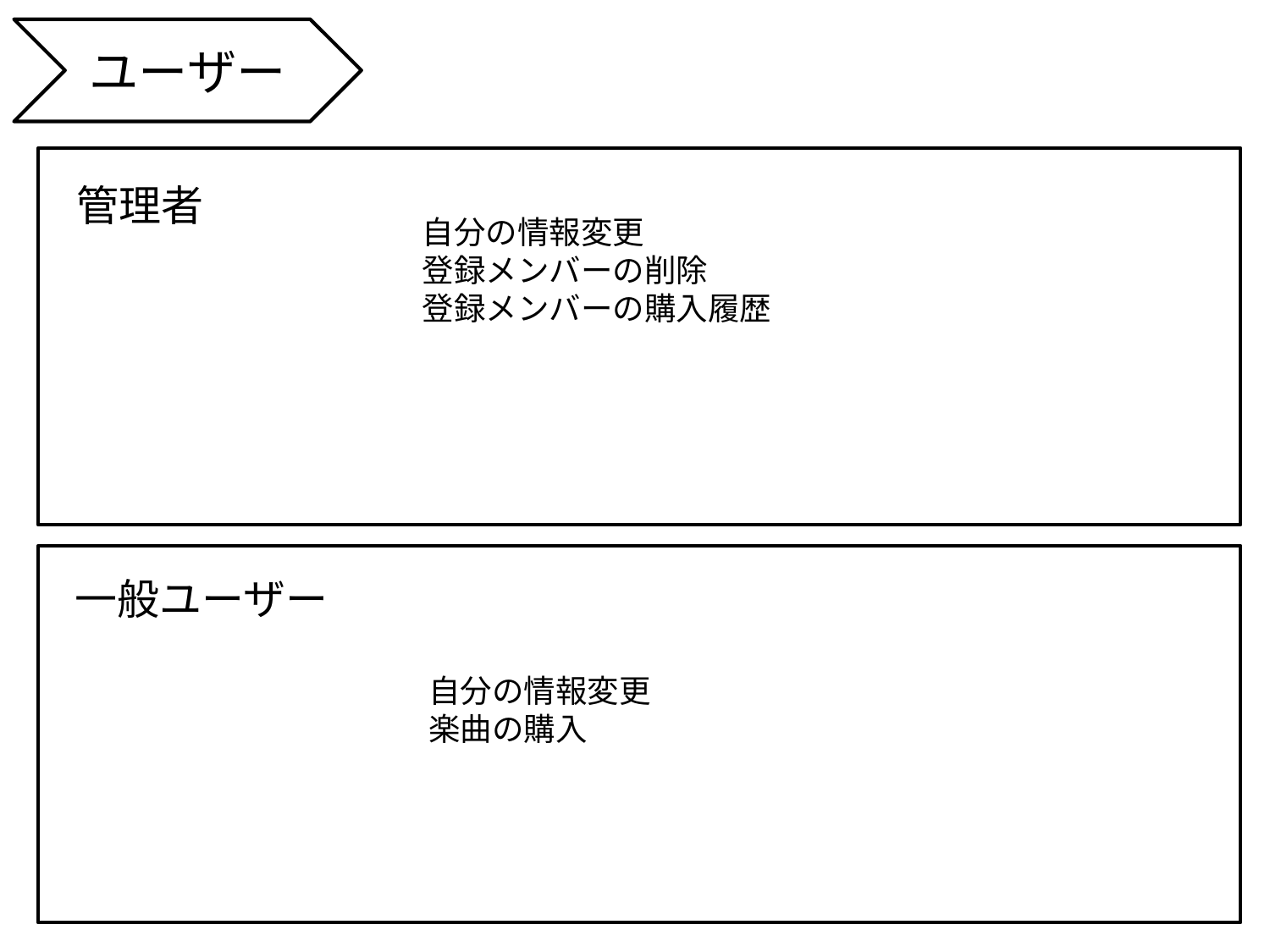

ユーザー

管理者
自分の情報変更
登録メンバーの削除
登録メンバーの購入履歴

一般ユーザー
自分の情報変更
楽曲の購入